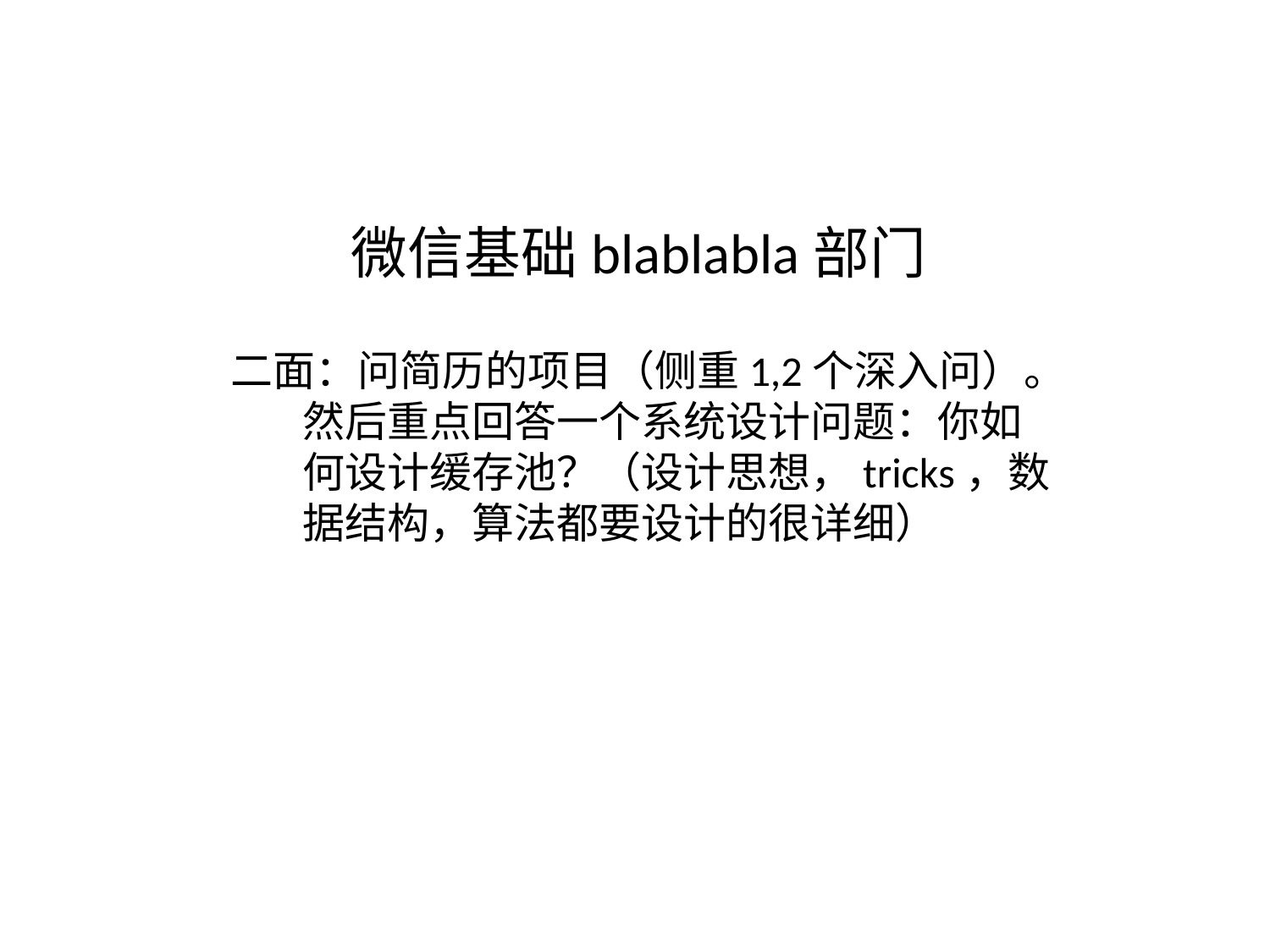

# 微信基础blablabla部门
二面：问简历的项目（侧重1,2个深入问）。然后重点回答一个系统设计问题：你如何设计缓存池？（设计思想，tricks，数据结构，算法都要设计的很详细）